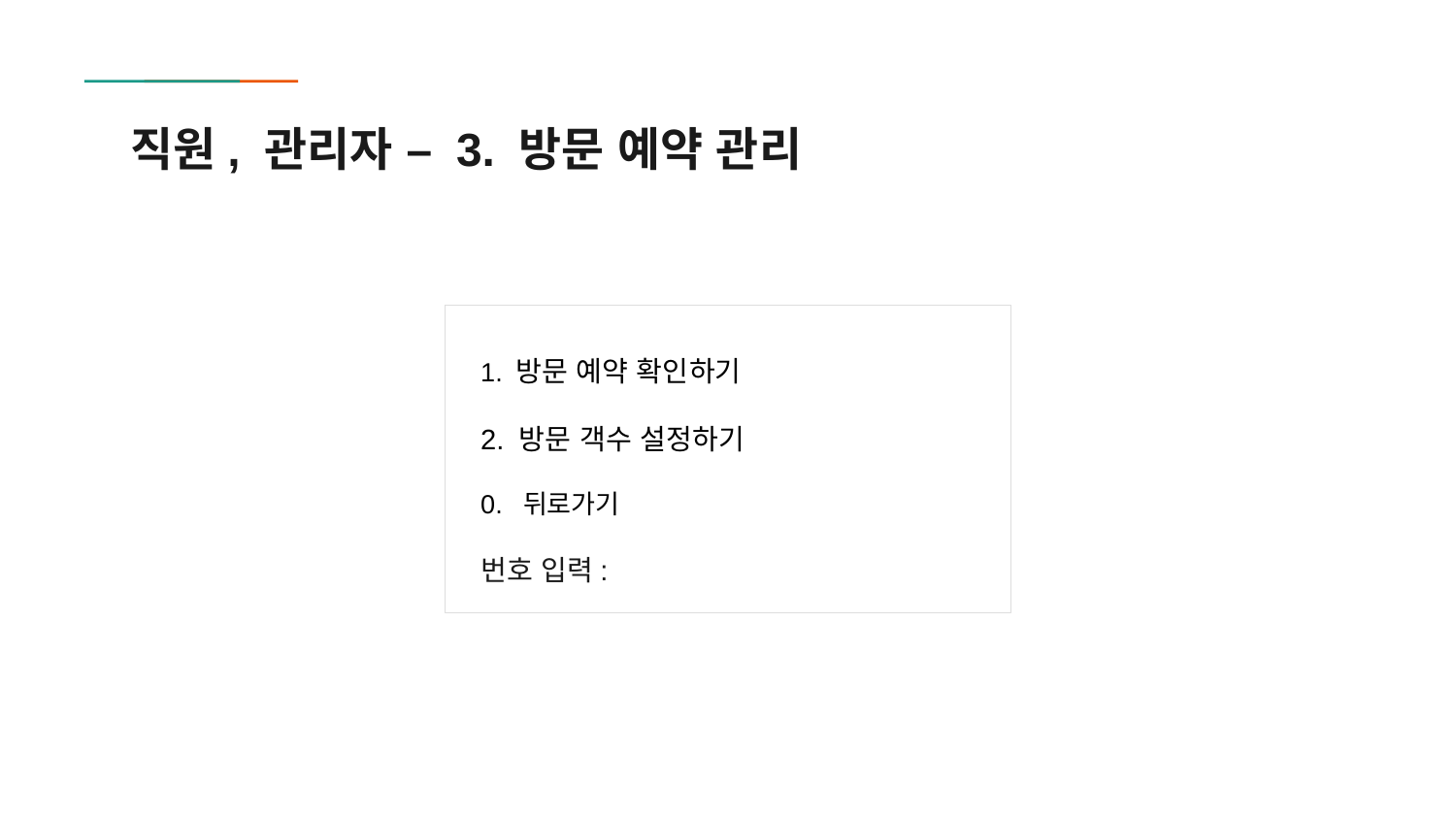

# 직원, 관리자 – 3. 방문 예약 관리
1. 방문 예약 확인하기
2. 방문 객수 설정하기
0.  뒤로가기
번호 입력: